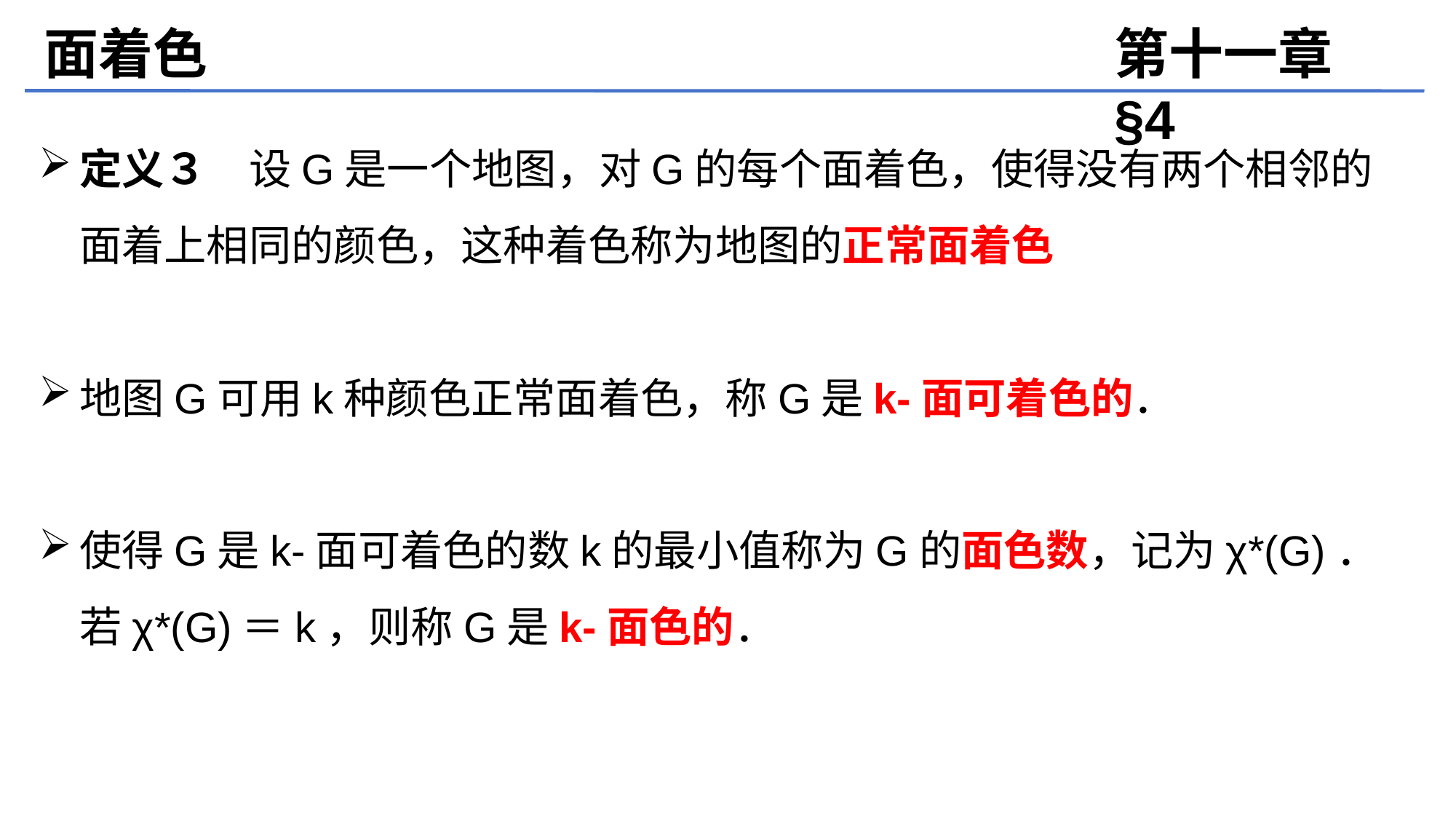

面着色
第十一章 §4
定义３　设G是一个地图，对G的每个面着色，使得没有两个相邻的面着上相同的颜色，这种着色称为地图的正常面着色

地图G可用k种颜色正常面着色，称G是k-面可着色的．

使得G是k-面可着色的数k的最小值称为G的面色数，记为χ*(G)．若χ*(G)＝k，则称G是k-面色的．